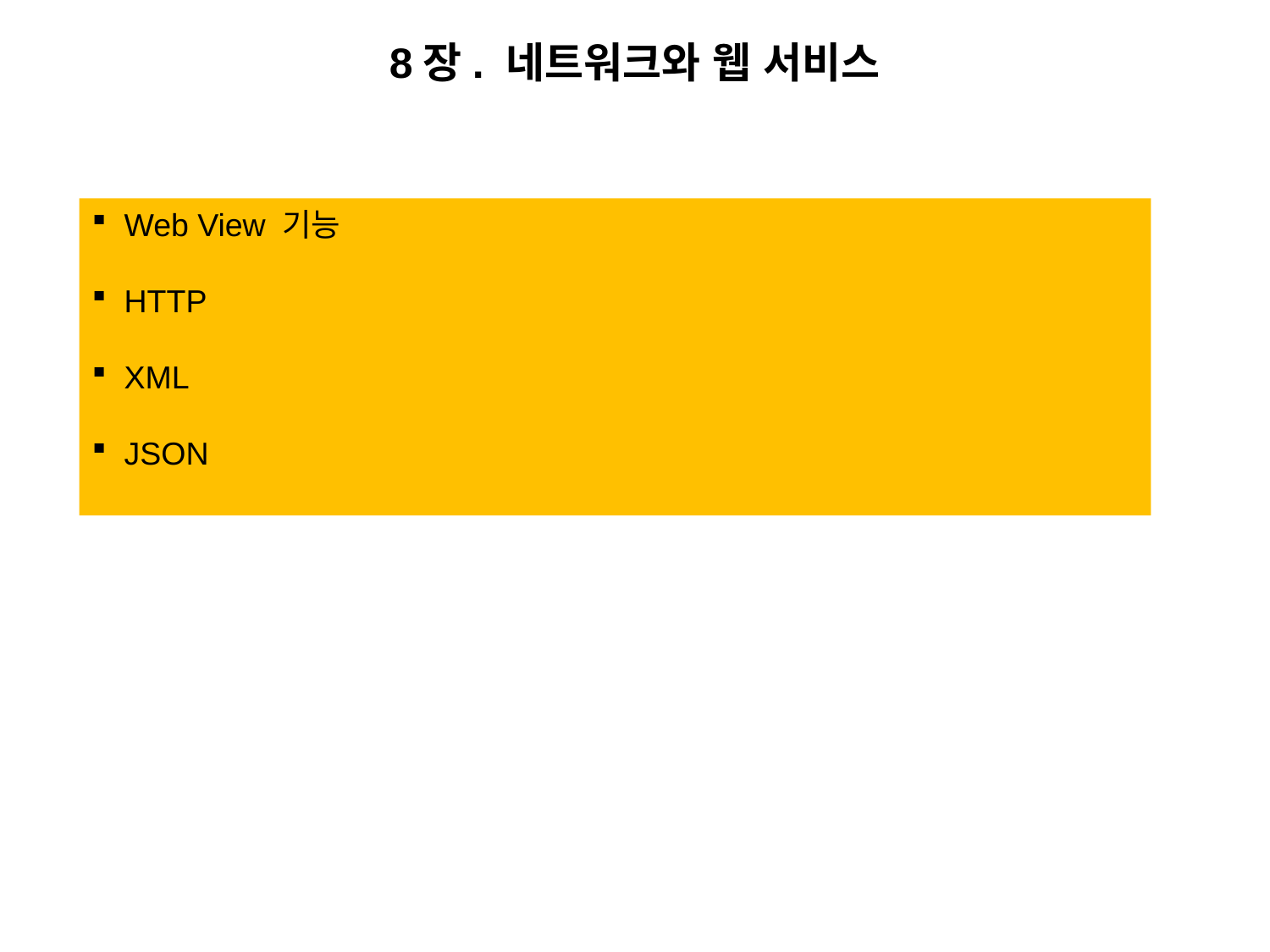

8장. 네트워크와 웹 서비스
  Web View 기능

  HTTP
  XML

  JSON